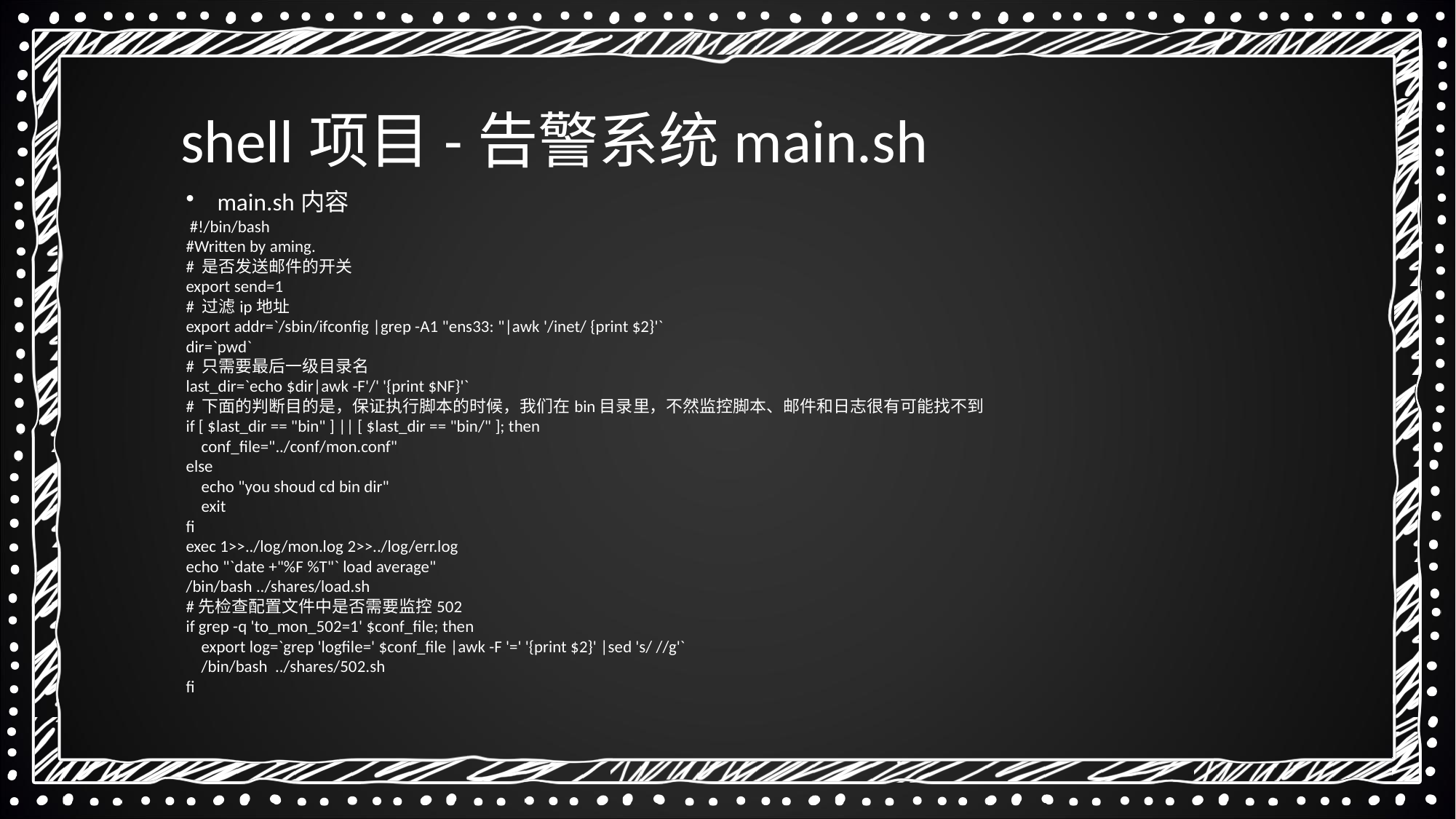

shell项目-告警系统main.sh
 main.sh内容
 #!/bin/bash
#Written by aming.
# 是否发送邮件的开关
export send=1
# 过滤ip地址
export addr=`/sbin/ifconfig |grep -A1 "ens33: "|awk '/inet/ {print $2}'`
dir=`pwd`
# 只需要最后一级目录名
last_dir=`echo $dir|awk -F'/' '{print $NF}'`
# 下面的判断目的是，保证执行脚本的时候，我们在bin目录里，不然监控脚本、邮件和日志很有可能找不到
if [ $last_dir == "bin" ] || [ $last_dir == "bin/" ]; then
    conf_file="../conf/mon.conf"
else
    echo "you shoud cd bin dir"
    exit
fi
exec 1>>../log/mon.log 2>>../log/err.log
echo "`date +"%F %T"` load average"
/bin/bash ../shares/load.sh
#先检查配置文件中是否需要监控502
if grep -q 'to_mon_502=1' $conf_file; then
    export log=`grep 'logfile=' $conf_file |awk -F '=' '{print $2}' |sed 's/ //g'`
    /bin/bash  ../shares/502.sh
fi